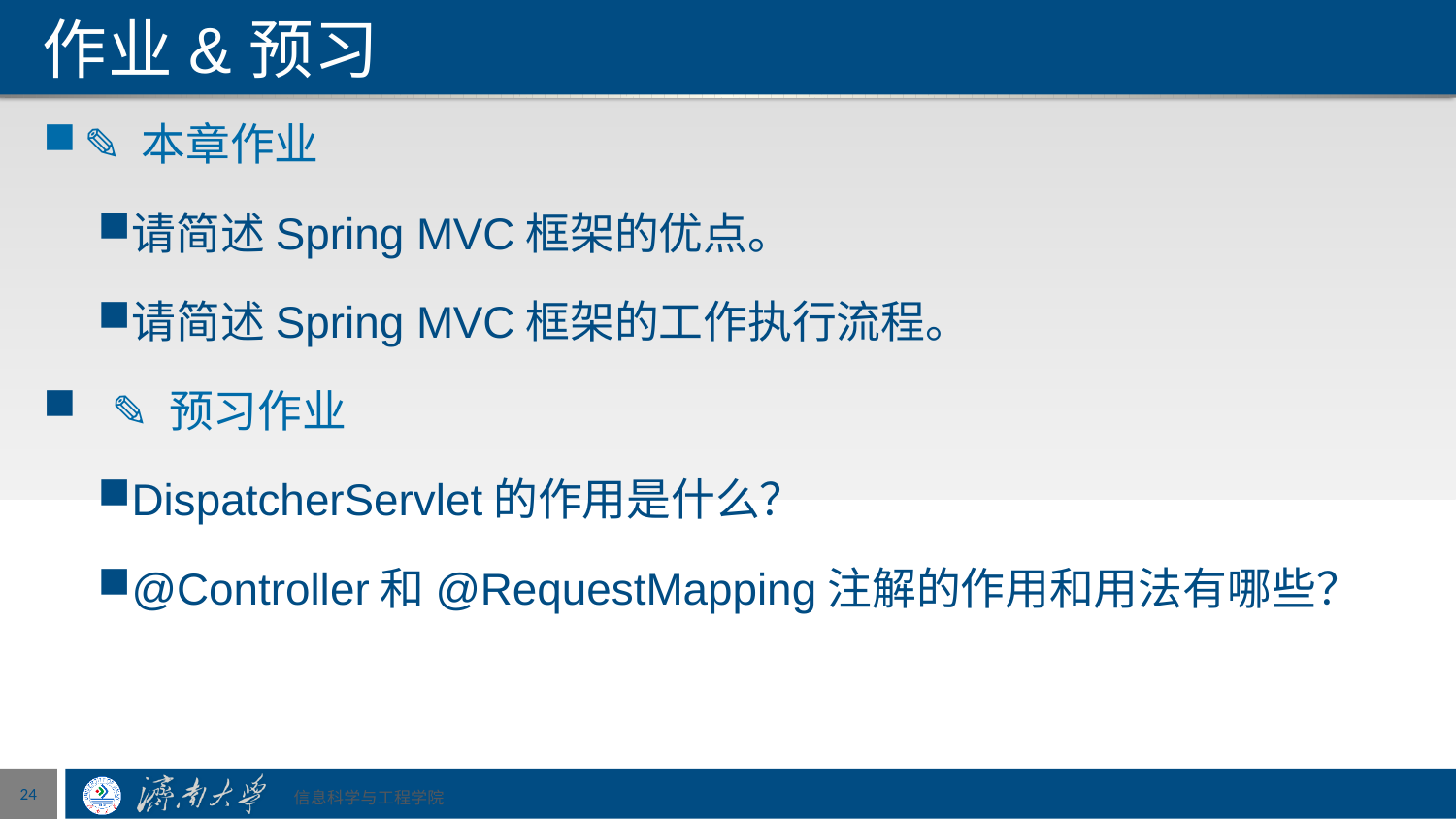

# 作业&预习
✎ 本章作业
请简述Spring MVC框架的优点。
请简述Spring MVC框架的工作执行流程。
✎ 预习作业
DispatcherServlet的作用是什么？
@Controller和@RequestMapping注解的作用和用法有哪些？